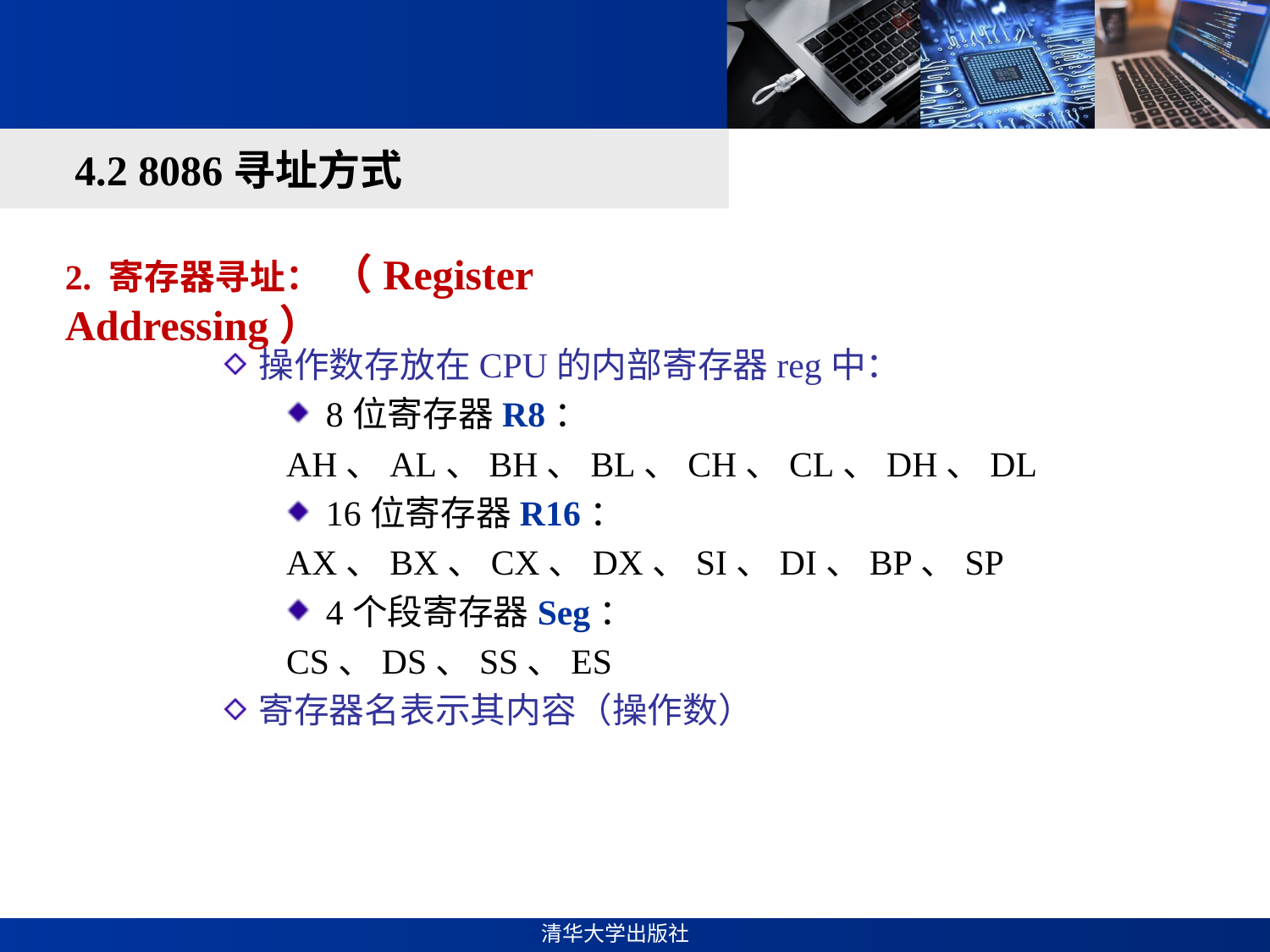

#
4.2 8086寻址方式

2. 寄存器寻址： （Register Addressing）
操作数存放在CPU的内部寄存器reg中：
8位寄存器R8：
AH、AL、BH、BL、CH、CL、DH、DL
16位寄存器R16：
AX、BX、CX、DX、SI、DI、BP、SP
4个段寄存器Seg：
CS、DS、SS、ES
寄存器名表示其内容（操作数）